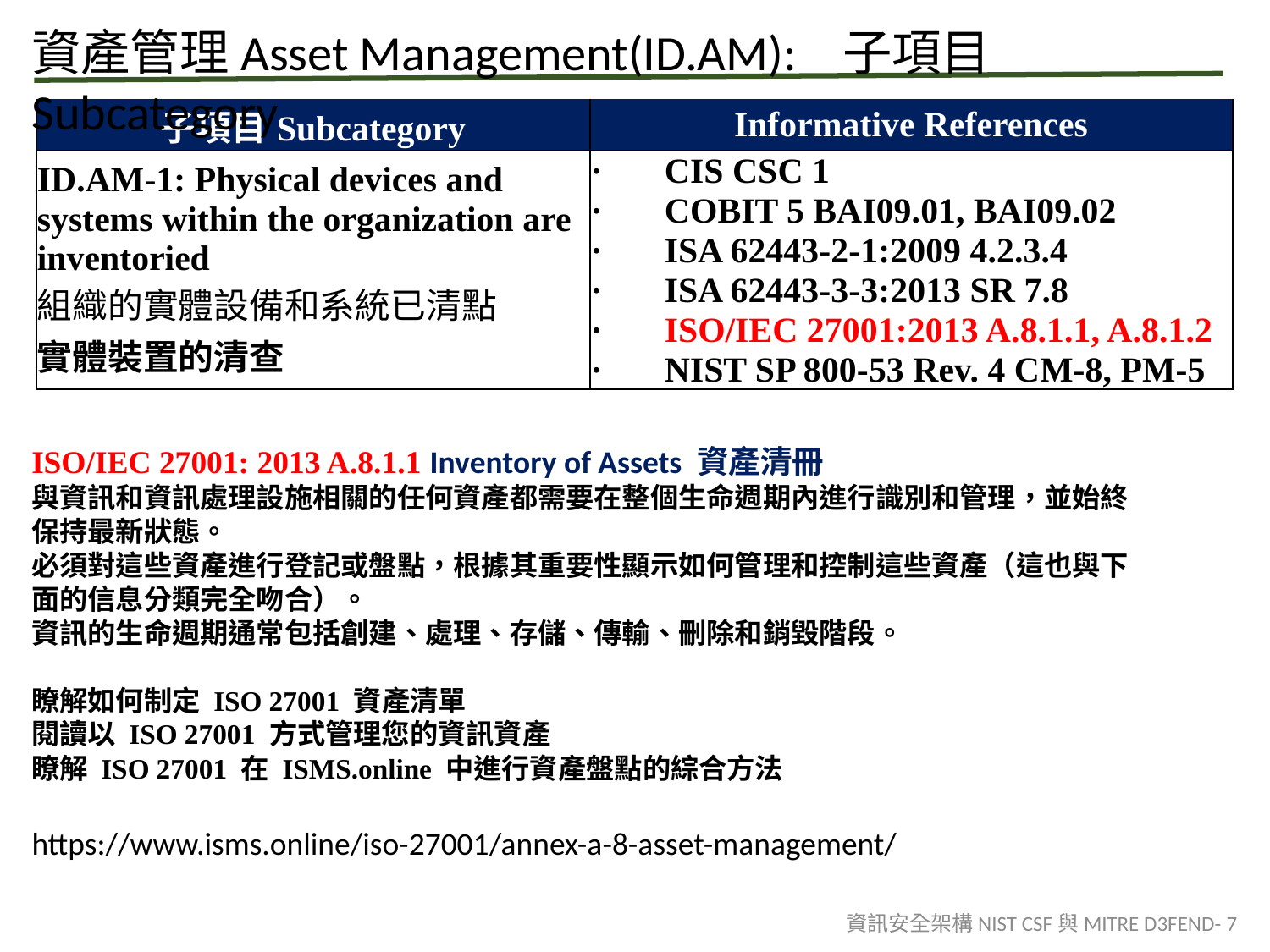

資產管理Asset Management(ID.AM):   子項目Subcategory
| 子項目Subcategory | Informative References |
| --- | --- |
| ID.AM-1: Physical devices and systems within the organization are inventoried 組織的實體設備和系統已清點 實體裝置的清查 | ·       CIS CSC 1 |
|  | ·       COBIT 5 BAI09.01, BAI09.02 |
|  | ·       ISA 62443-2-1:2009 4.2.3.4 |
|  | ·       ISA 62443-3-3:2013 SR 7.8 |
|  | ·       ISO/IEC 27001:2013 A.8.1.1, A.8.1.2 |
|  | ·       NIST SP 800-53 Rev. 4 CM-8, PM-5 |
ISO/IEC 27001: 2013 A.8.1.1 Inventory of Assets 資產清冊
與資訊和資訊處理設施相關的任何資產都需要在整個生命週期內進行識別和管理，並始終保持最新狀態。
必須對這些資產進行登記或盤點，根據其重要性顯示如何管理和控制這些資產（這也與下面的信息分類完全吻合）。
資訊的生命週期通常包括創建、處理、存儲、傳輸、刪除和銷毀階段。

瞭解如何制定 ISO 27001 資產清單
閱讀以 ISO 27001 方式管理您的資訊資產
瞭解 ISO 27001 在 ISMS.online 中進行資產盤點的綜合方法
https://www.isms.online/iso-27001/annex-a-8-asset-management/
資訊安全架構NIST CSF與MITRE D3FEND- 7